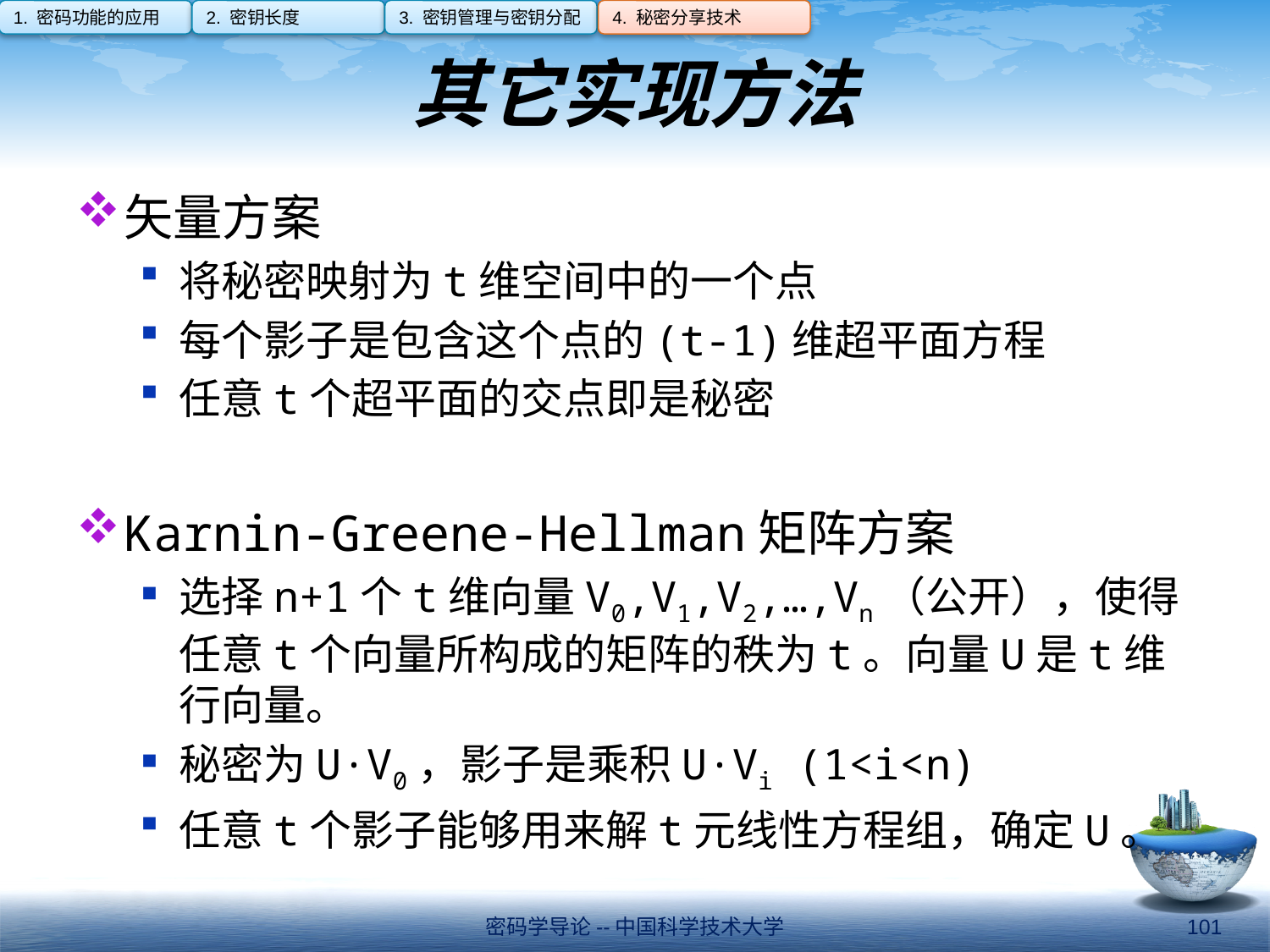

1. 密码功能的应用
2. 密钥长度
3. 密钥管理与密钥分配
4. 秘密分享技术
# 其它实现方法
矢量方案
将秘密映射为t维空间中的一个点
每个影子是包含这个点的(t-1)维超平面方程
任意t个超平面的交点即是秘密

Karnin-Greene-Hellman矩阵方案
选择n+1个t维向量V0,V1,V2,…,Vn（公开），使得任意t个向量所构成的矩阵的秩为t。向量U是t维行向量。
秘密为U·V0，影子是乘积U·Vi (1<i<n)
任意t个影子能够用来解t元线性方程组，确定U。
密码学导论--中国科学技术大学
101